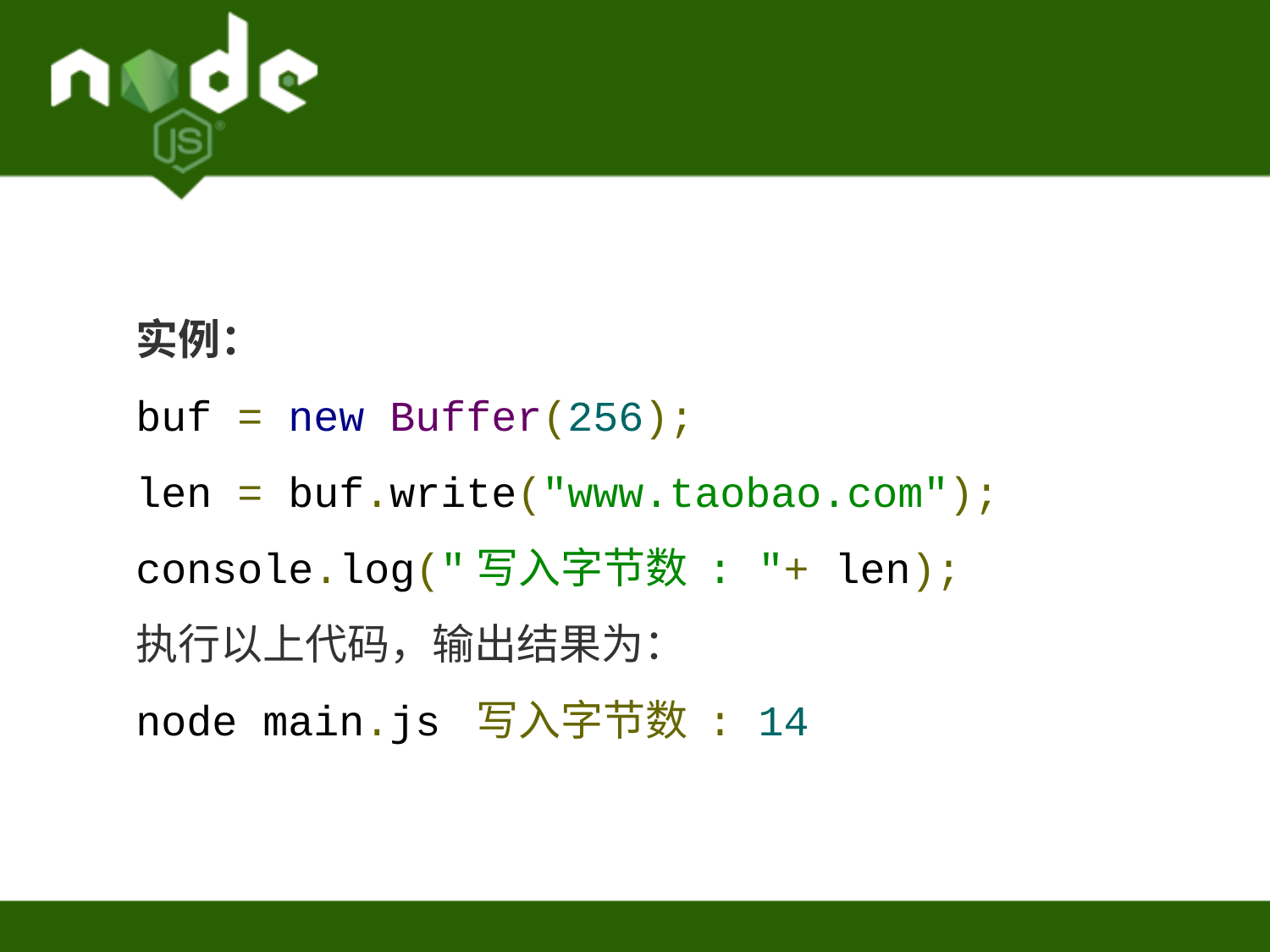

实例：
buf = new Buffer(256);
len = buf.write("www.taobao.com");
console.log("写入字节数 : "+ len);
执行以上代码，输出结果为：
node main.js 写入字节数 : 14